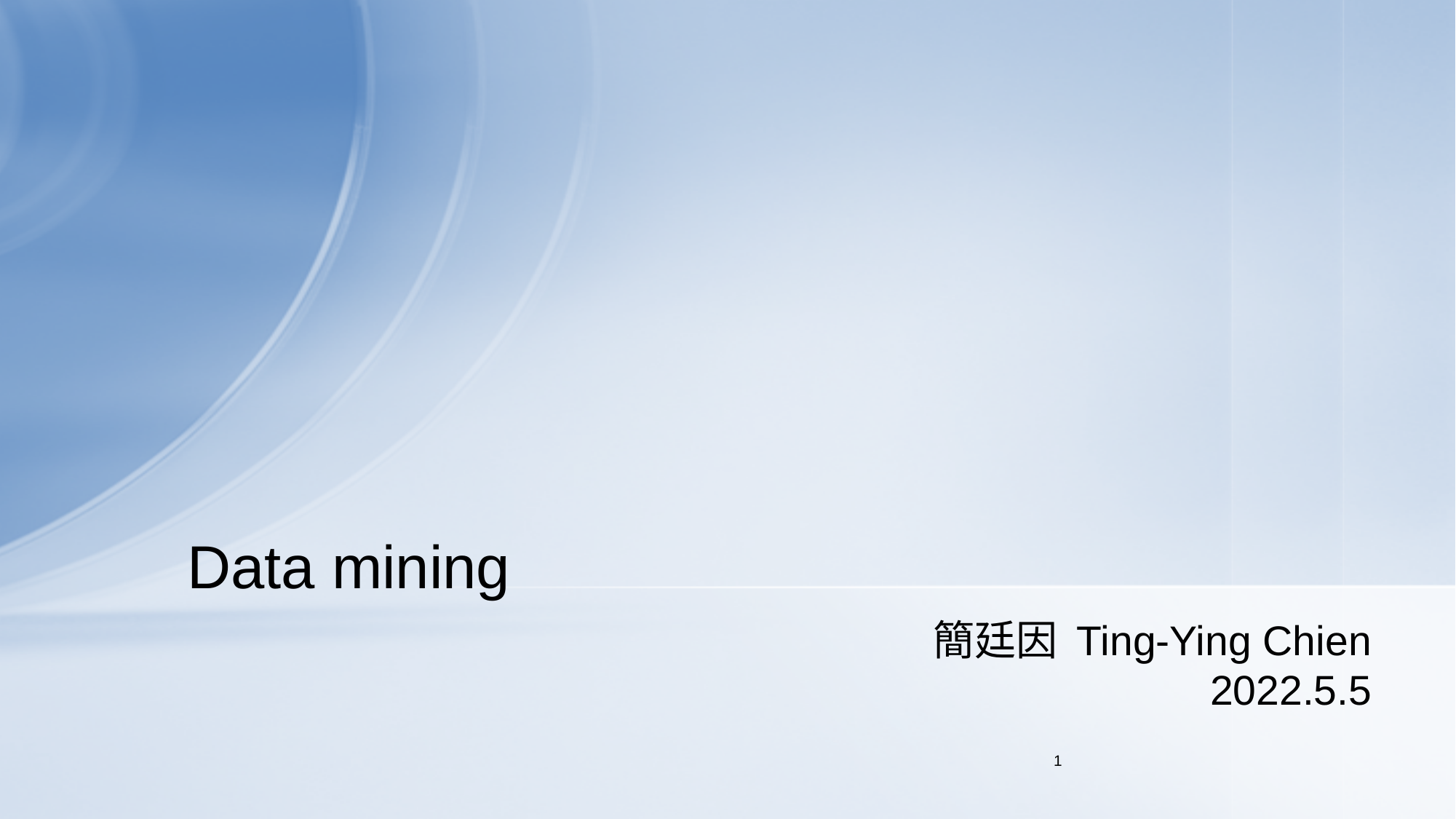

# Data mining
 簡廷因 Ting-Ying Chien
2022.5.5
1